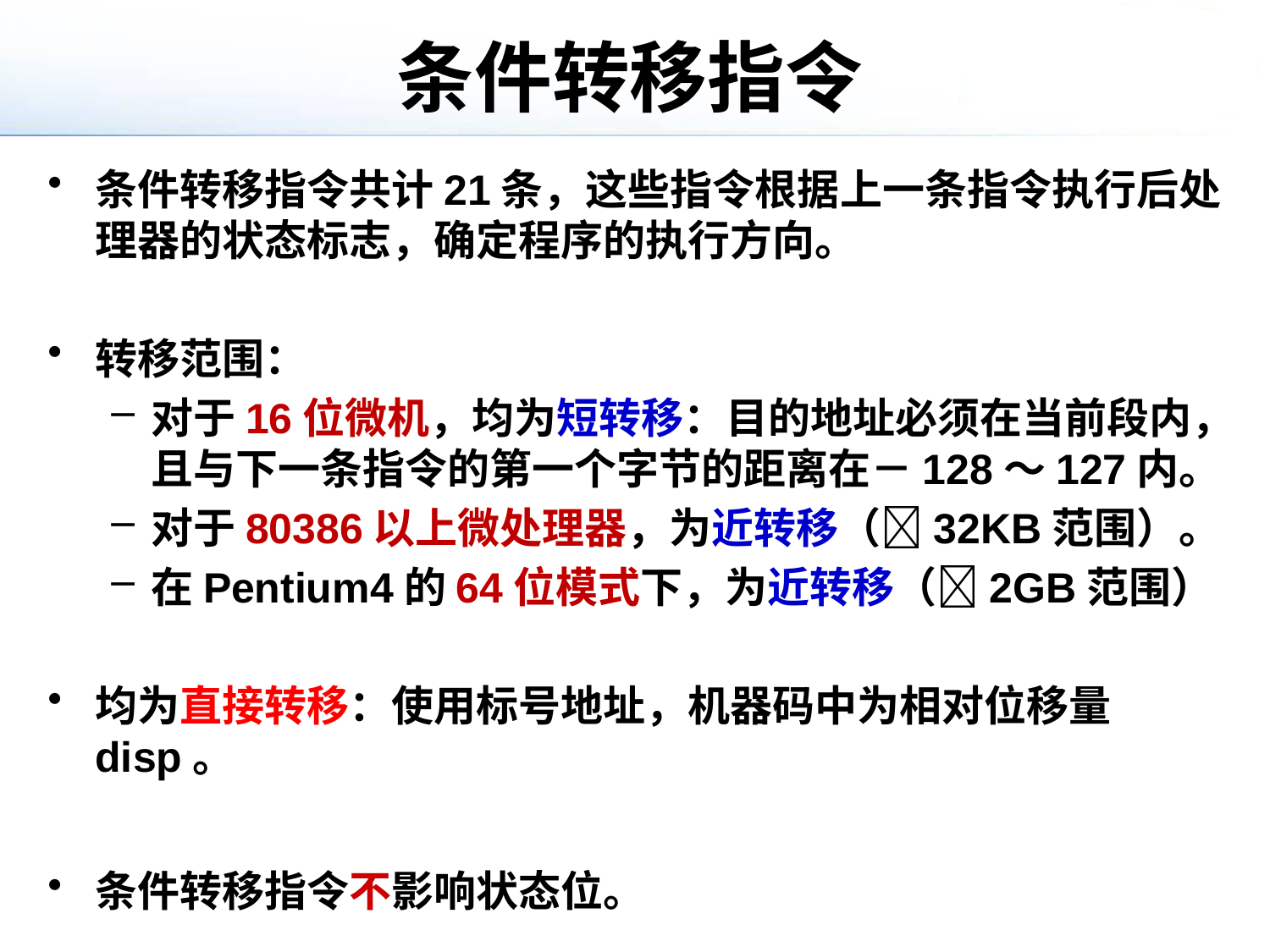

# 条件转移指令
条件转移指令共计21条，这些指令根据上一条指令执行后处理器的状态标志，确定程序的执行方向。

转移范围：
对于16位微机，均为短转移：目的地址必须在当前段内，且与下一条指令的第一个字节的距离在－128～127内。
对于80386以上微处理器，为近转移（±32KB范围）。
在Pentium4的64位模式下，为近转移（±2GB范围）

均为直接转移：使用标号地址，机器码中为相对位移量disp。

条件转移指令不影响状态位。